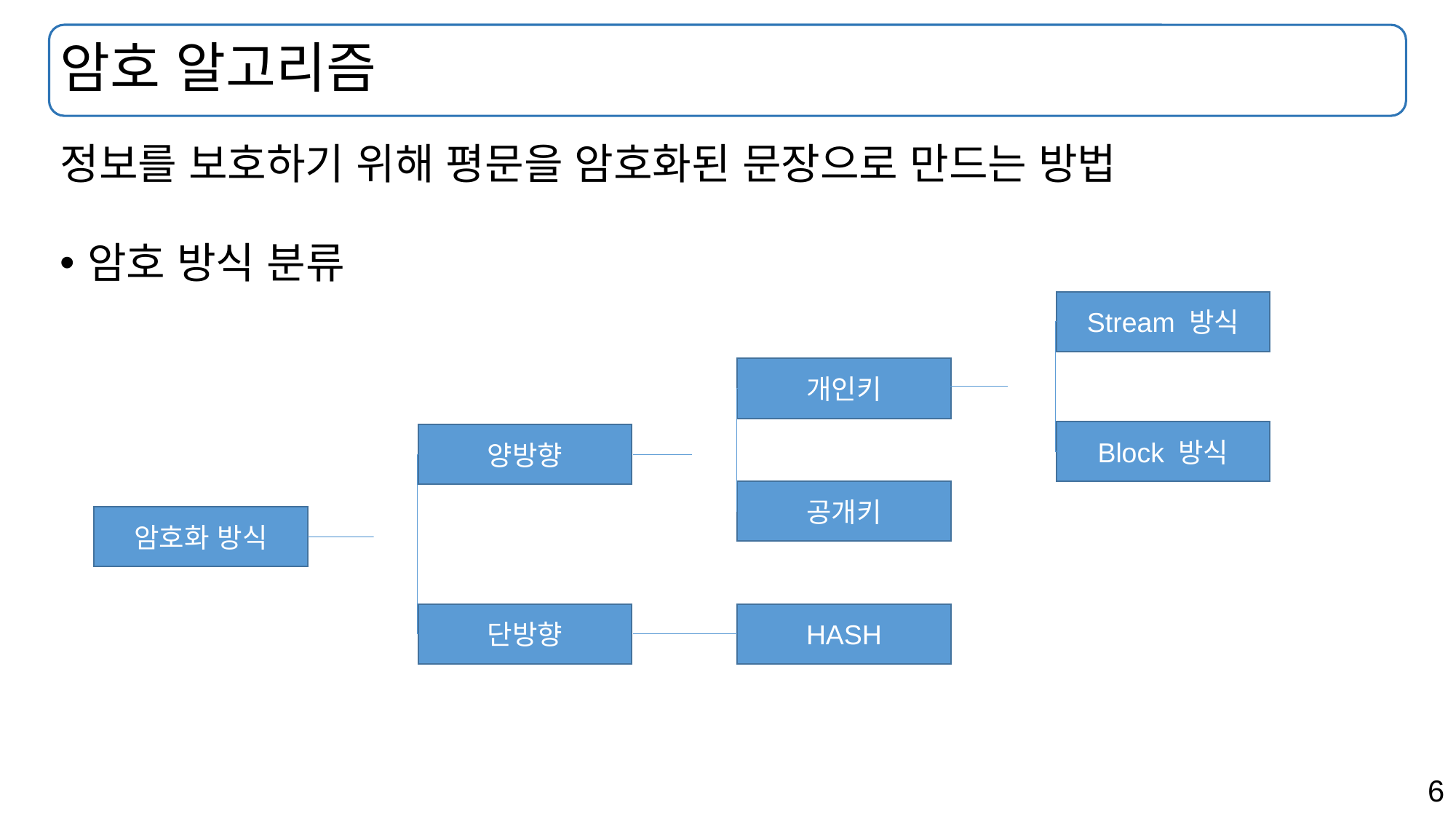

# 암호 알고리즘
정보를 보호하기 위해 평문을 암호화된 문장으로 만드는 방법

암호 방식 분류
Stream 방식
개인키
Block 방식
양방향
공개키
암호화 방식
HASH
단방향